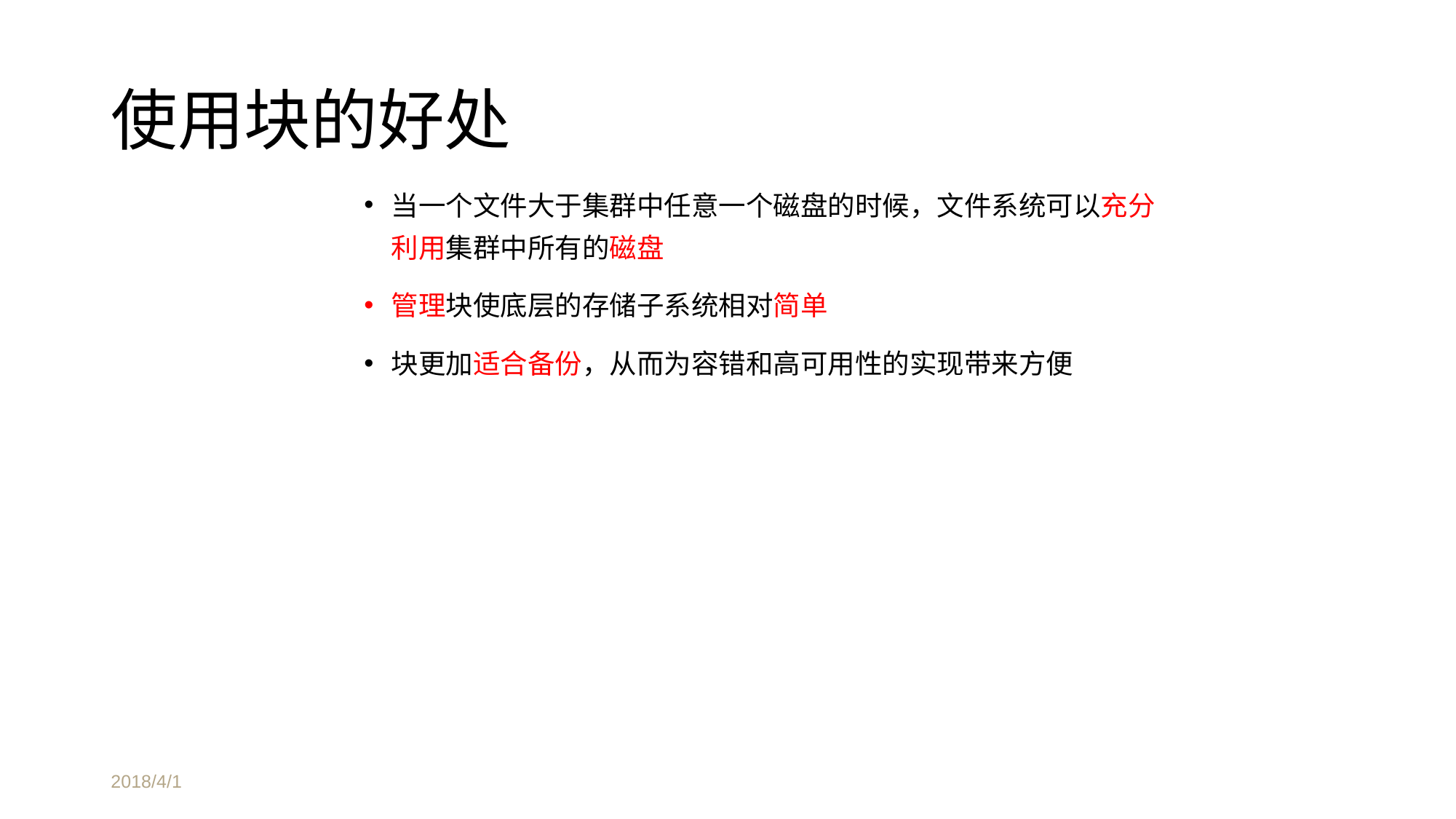

# 使用块的好处
当一个文件大于集群中任意一个磁盘的时候，文件系统可以充分利用集群中所有的磁盘
管理块使底层的存储子系统相对简单
块更加适合备份，从而为容错和高可用性的实现带来方便
2018/4/1